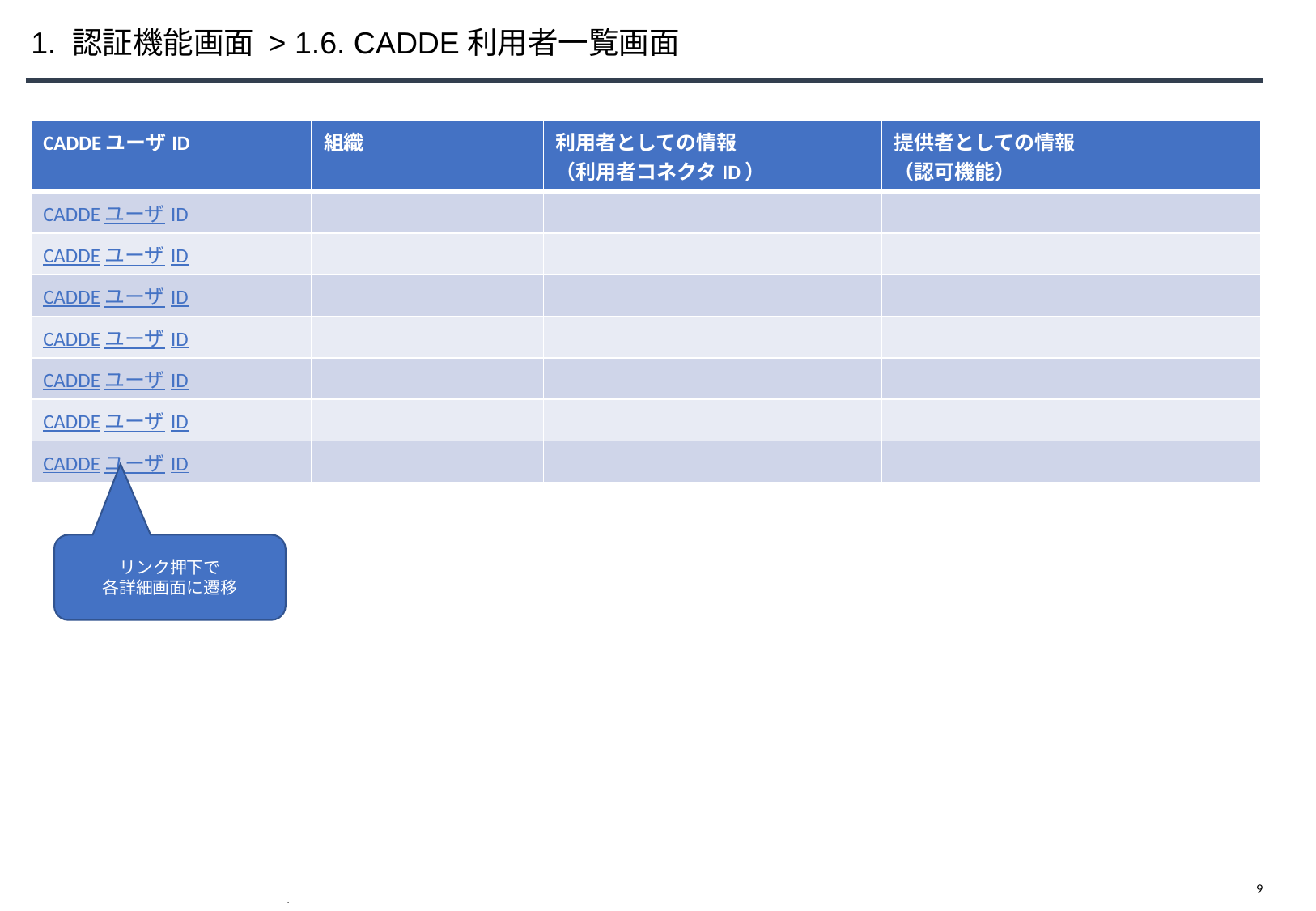

# 1. 認証機能画面 > 1.6. CADDE利用者一覧画面
| CADDEユーザID | 組織 | 利用者としての情報 （利用者コネクタID） | 提供者としての情報 （認可機能） |
| --- | --- | --- | --- |
| CADDEユーザID |  |  |  |
| CADDEユーザID |  |  |  |
| CADDEユーザID |  |  |  |
| CADDEユーザID |  |  |  |
| CADDEユーザID |  |  |  |
| CADDEユーザID |  |  |  |
| CADDEユーザID |  |  |  |
リンク押下で
各詳細画面に遷移